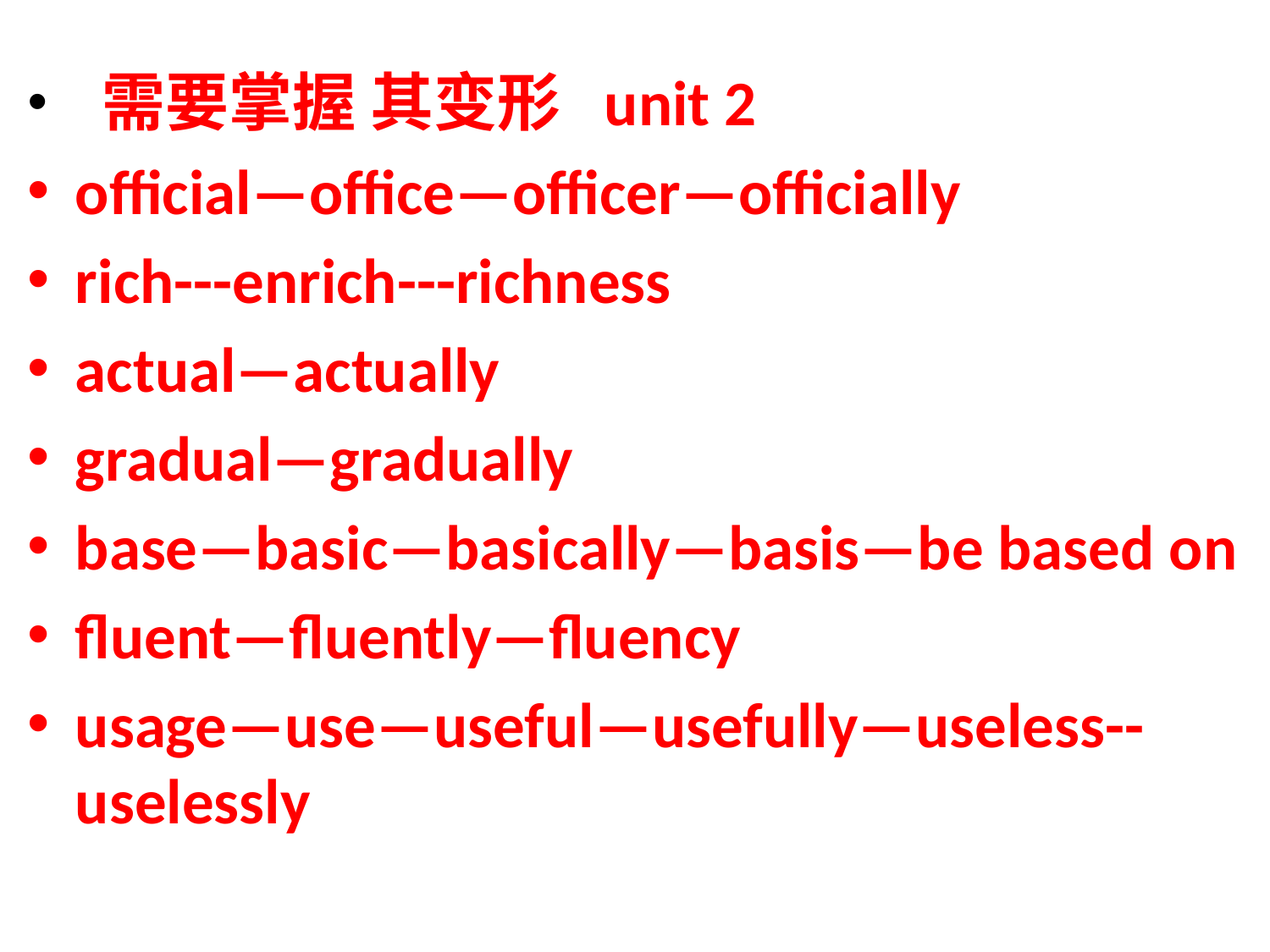

需要掌握 其变形  unit 2
official—office—officer—officially
rich---enrich---richness
actual—actually
gradual—gradually
base—basic—basically—basis—be based on
fluent—fluently—fluency
usage—use—useful—usefully—useless--uselessly